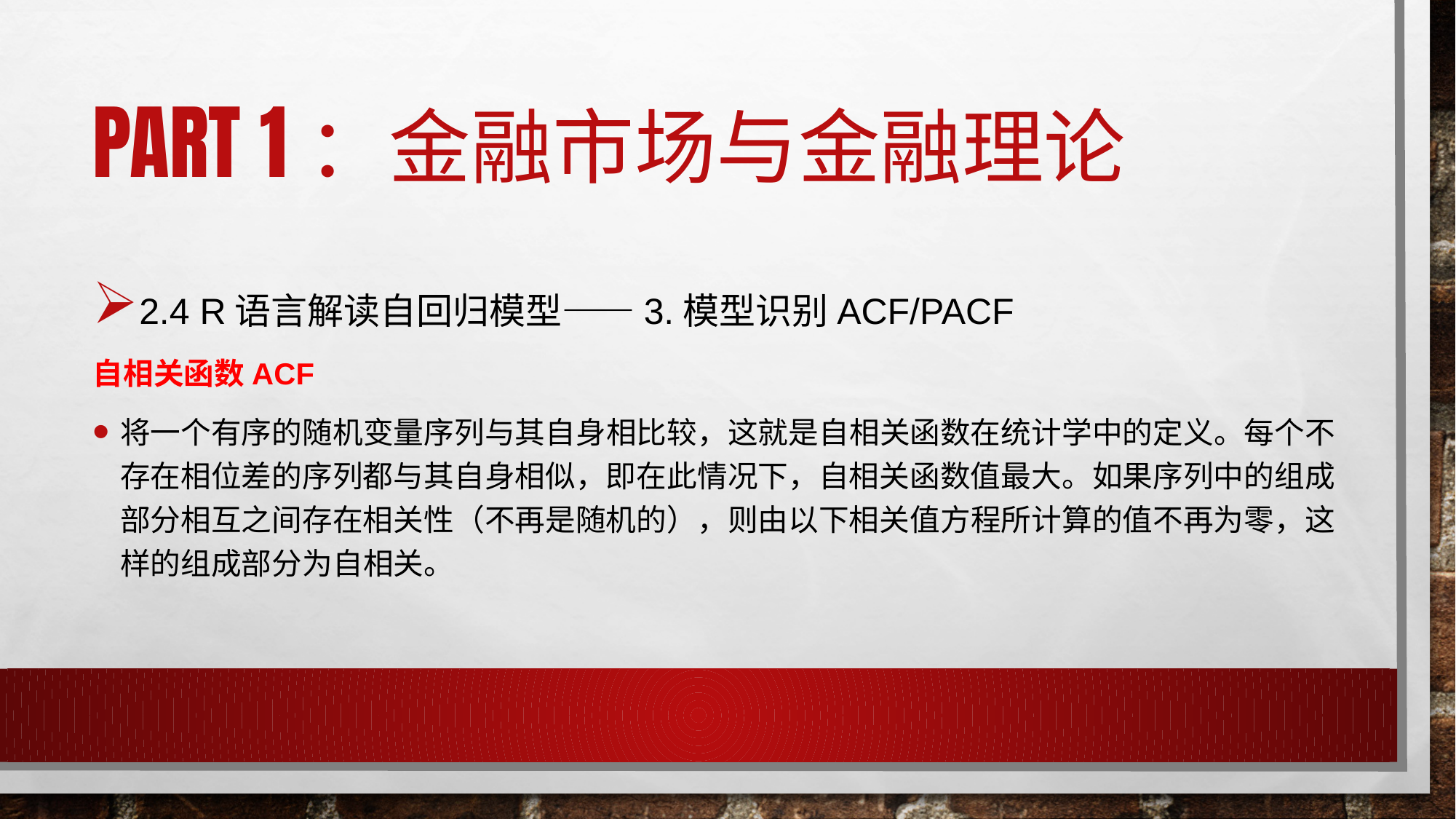

# Part 1：金融市场与金融理论
2.4 R语言解读自回归模型——3.模型识别acf/pacf
自相关函数acf
将⼀个有序的随机变量序列与其自身相比较，这就是自相关函数在统计学中的定义。每个不存在相位差的序列都与其自身相似，即在此情况下，自相关函数值最大。如果序列中的组成部分相互之间存在相关性（不再是随机的），则由以下相关值方程所计算的值不再为零，这样的组成部分为自相关。